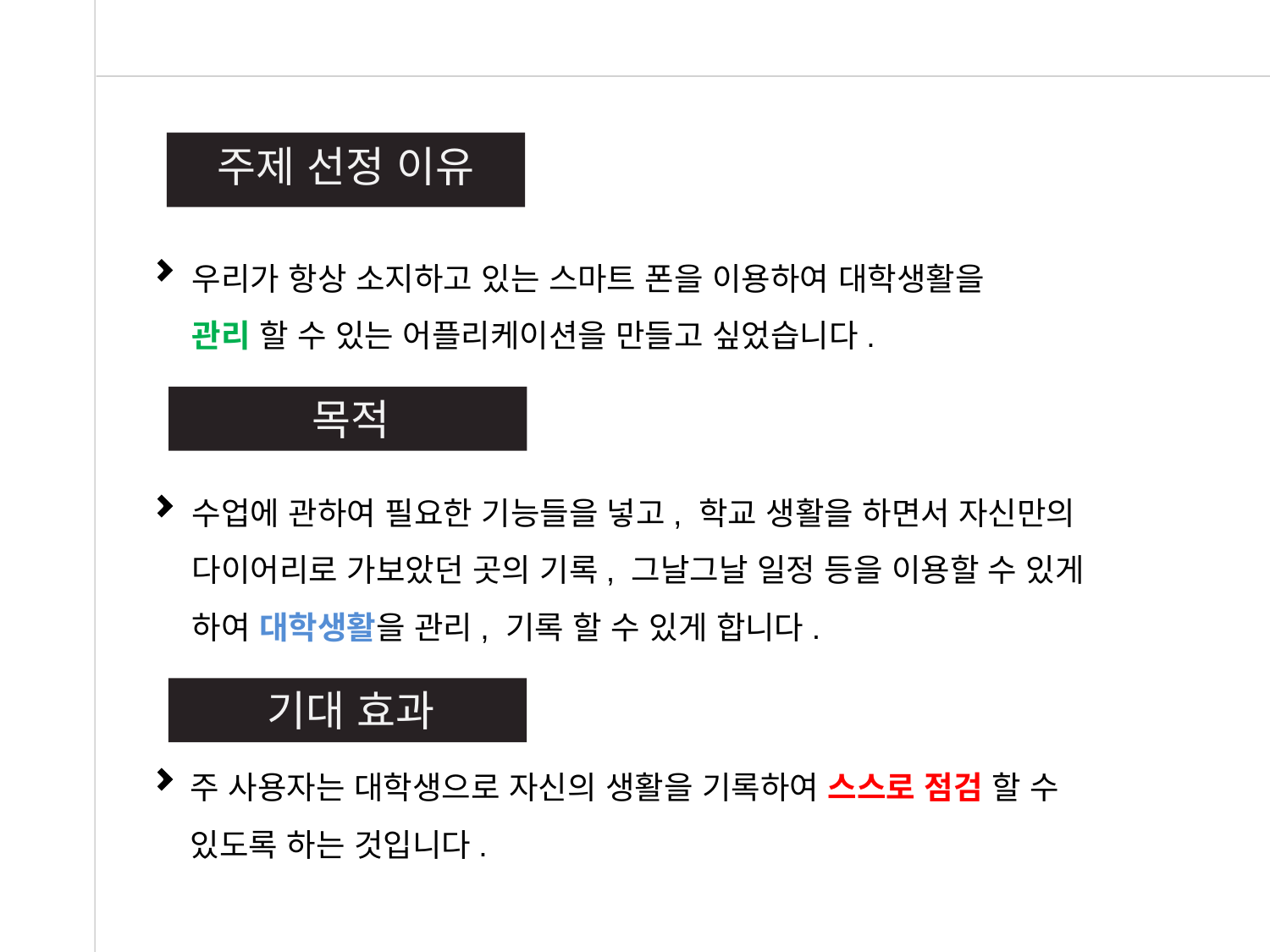

주제 선정 이유
우리가 항상 소지하고 있는 스마트 폰을 이용하여 대학생활을
관리 할 수 있는 어플리케이션을 만들고 싶었습니다.

목적

수업에 관하여 필요한 기능들을 넣고, 학교 생활을 하면서 자신만의 다이어리로 가보았던 곳의 기록, 그날그날 일정 등을 이용할 수 있게 하여 대학생활을 관리, 기록 할 수 있게 합니다.

기대 효과

주 사용자는 대학생으로 자신의 생활을 기록하여 스스로 점검 할 수 있도록 하는 것입니다.